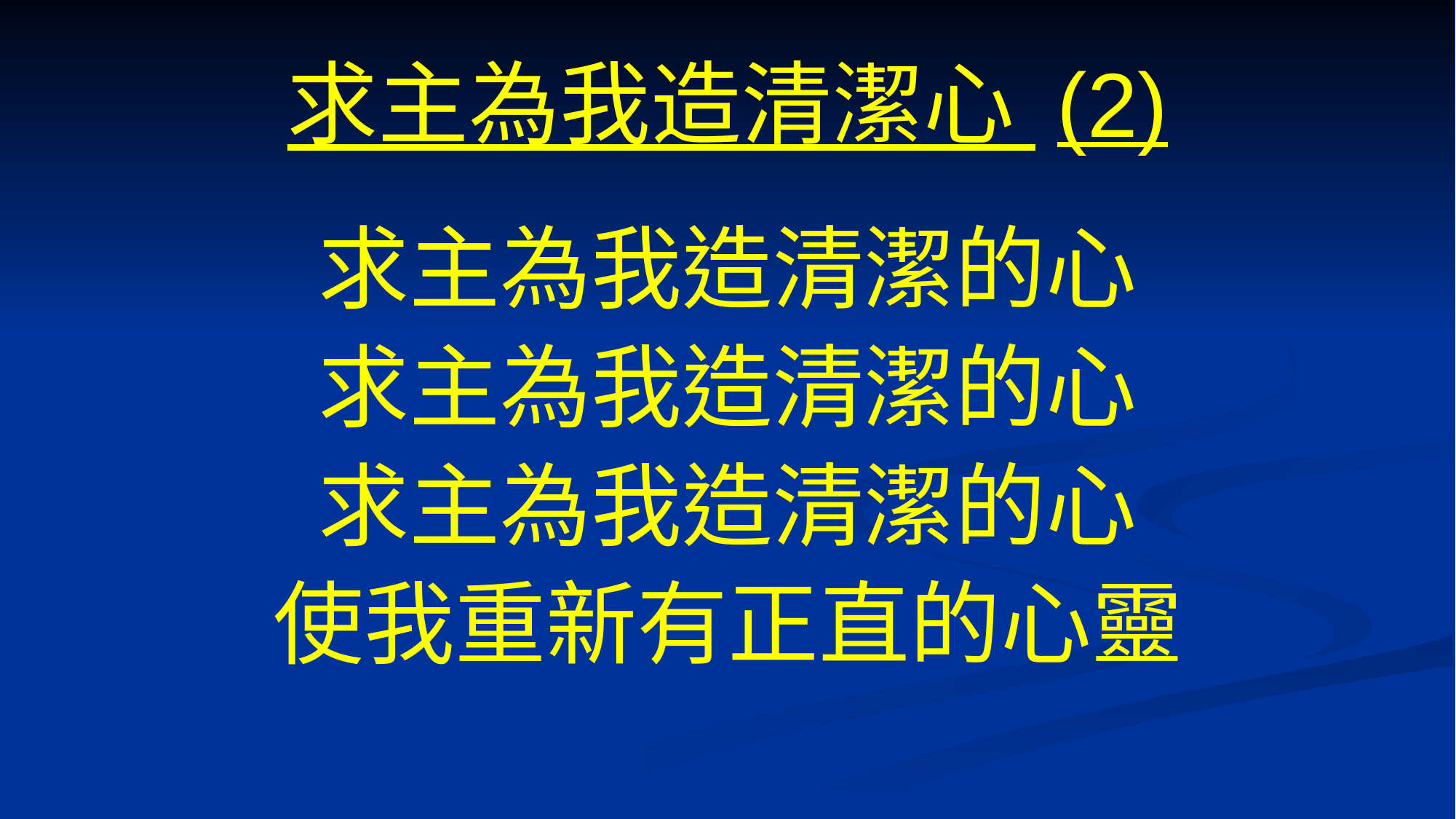

# 求主為我造清潔心 (2)
求主為我造清潔的心
求主為我造清潔的心
求主為我造清潔的心
使我重新有正直的心靈